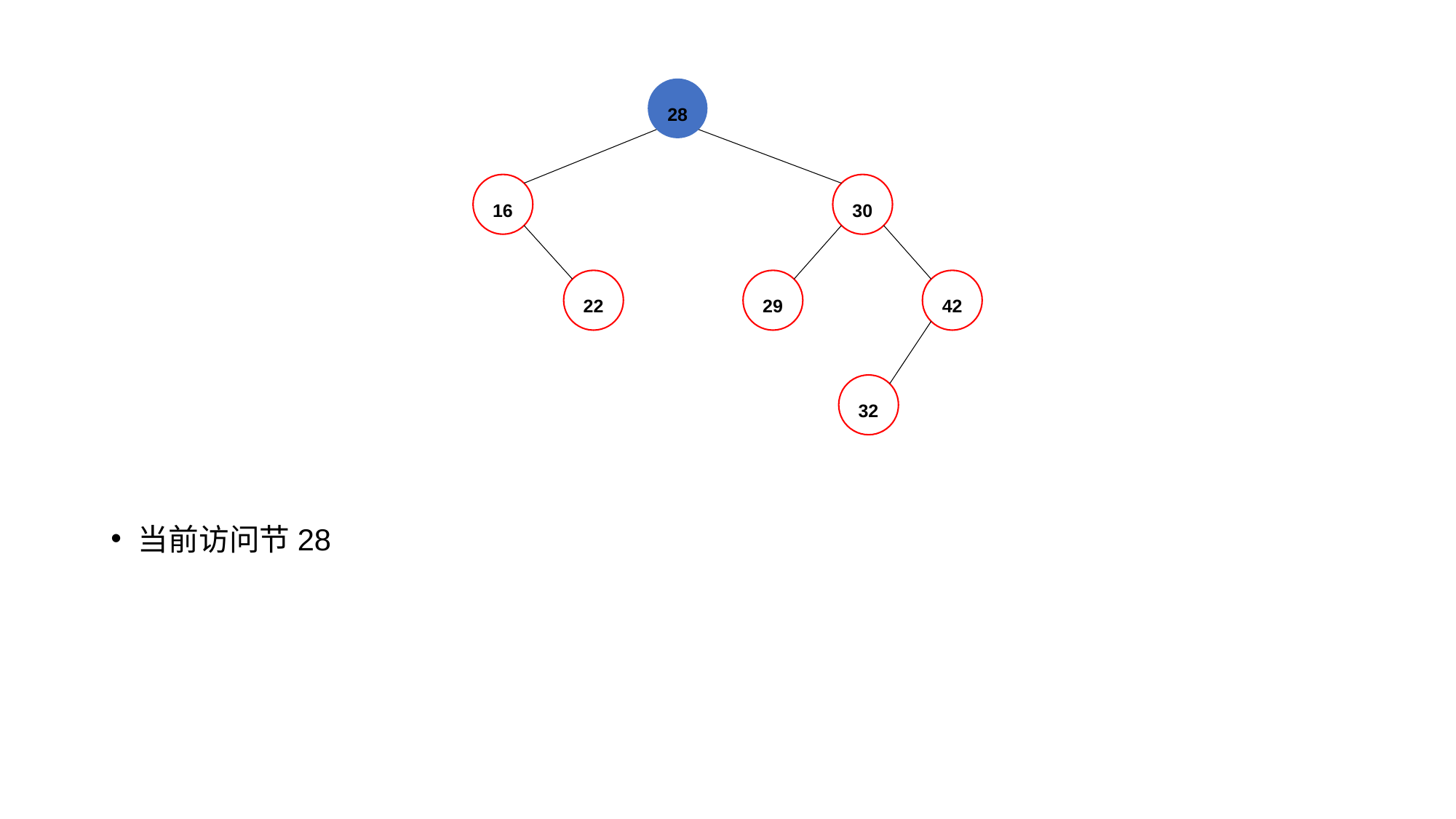

28
16
30
22
29
42
32

当前访问节28